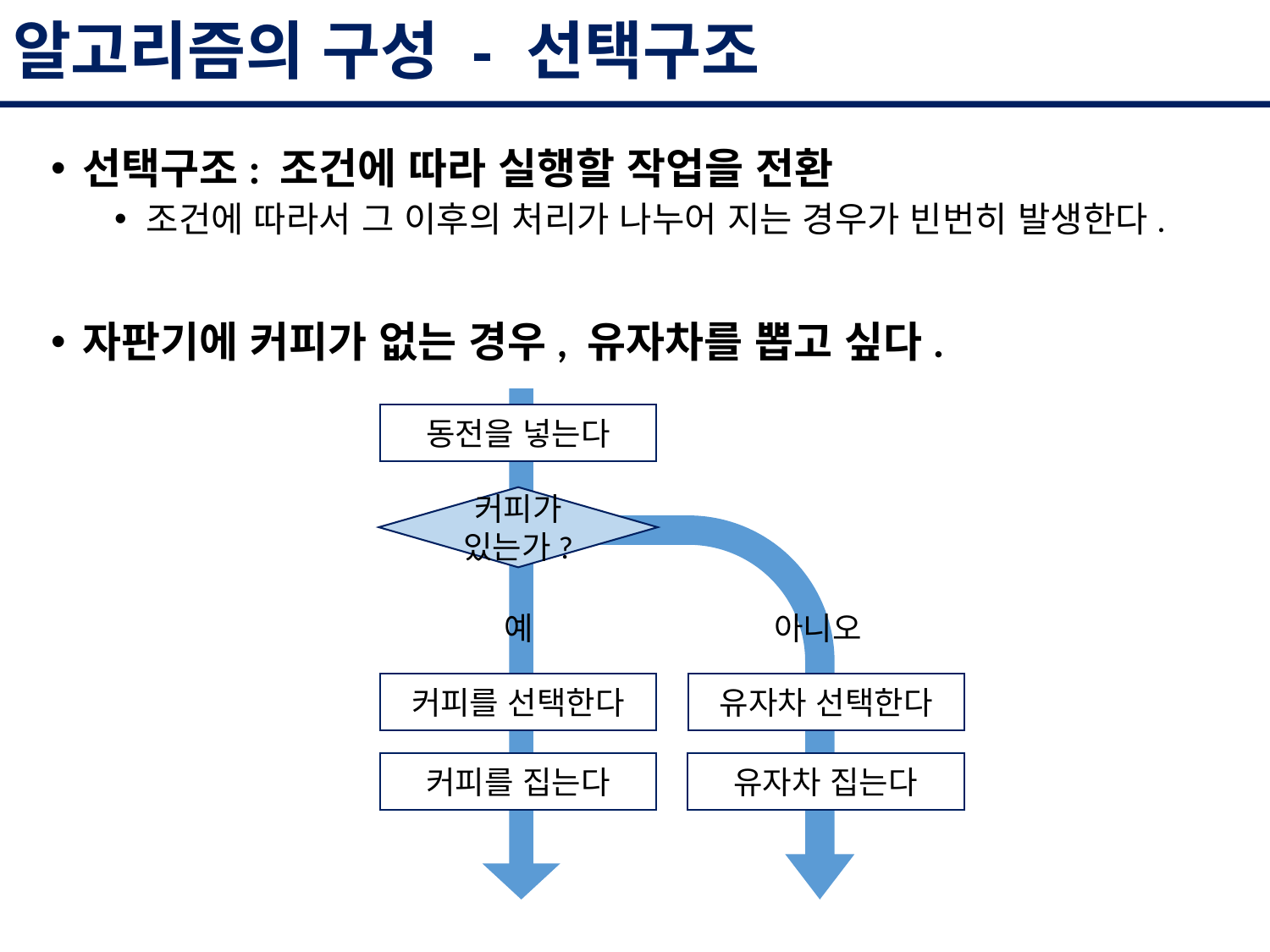

# 알고리즘의 구성 - 선택구조
선택구조: 조건에 따라 실행할 작업을 전환
조건에 따라서 그 이후의 처리가 나누어 지는 경우가 빈번히 발생한다.

자판기에 커피가 없는 경우, 유자차를 뽑고 싶다.
동전을 넣는다
커피가 있는가?

예
아니오

커피를 선택한다
유자차 선택한다
커피를 집는다
유자차 집는다